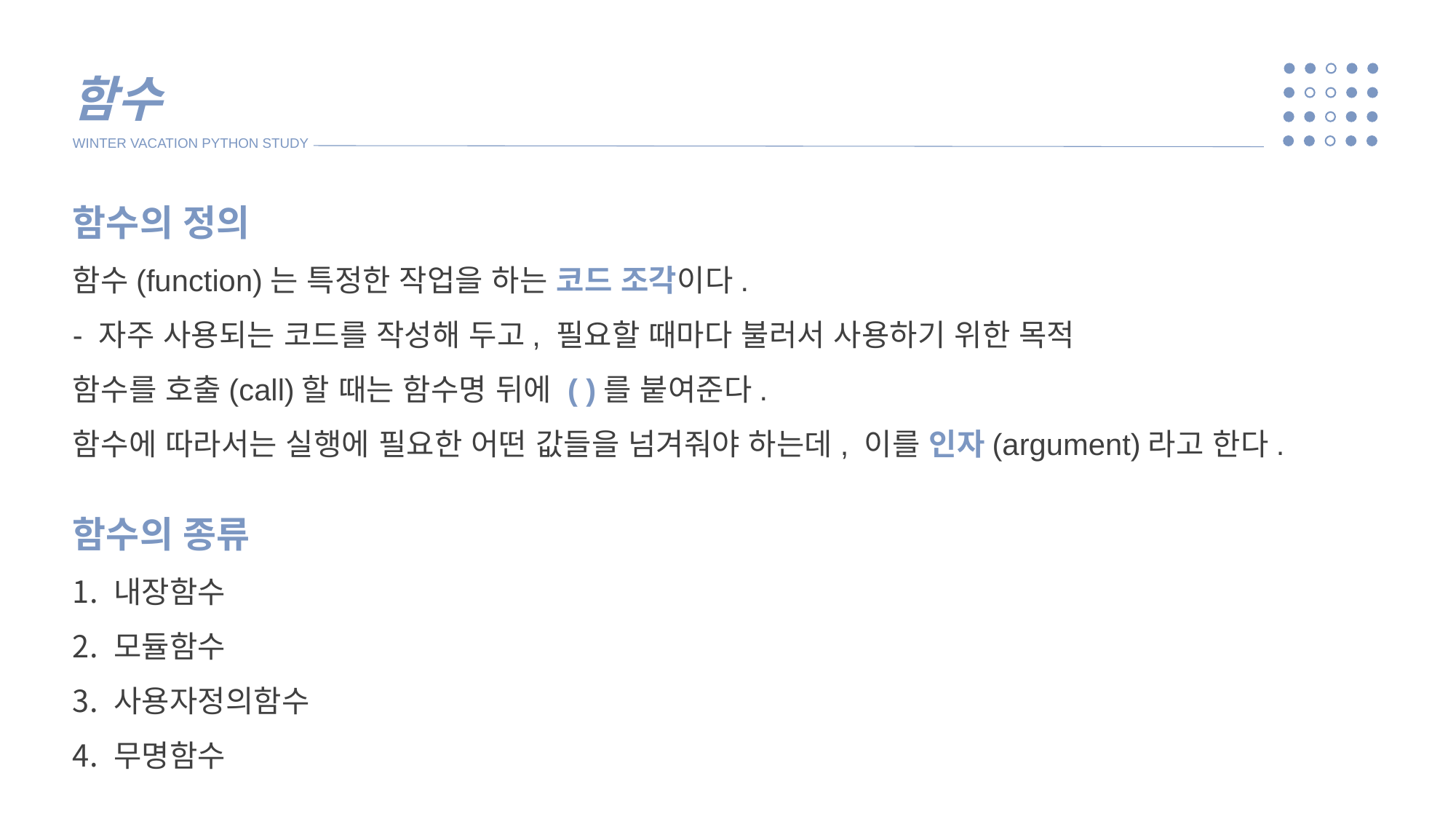

함수
WINTER VACATION PYTHON STUDY

함수의 정의
함수(function)는 특정한 작업을 하는 코드 조각이다.
- 자주 사용되는 코드를 작성해 두고, 필요할 때마다 불러서 사용하기 위한 목적
함수를 호출(call)할 때는 함수명 뒤에 ( )를 붙여준다.
함수에 따라서는 실행에 필요한 어떤 값들을 넘겨줘야 하는데, 이를 인자(argument)라고 한다.
함수의 종류
내장함수
모듈함수
사용자정의함수
무명함수